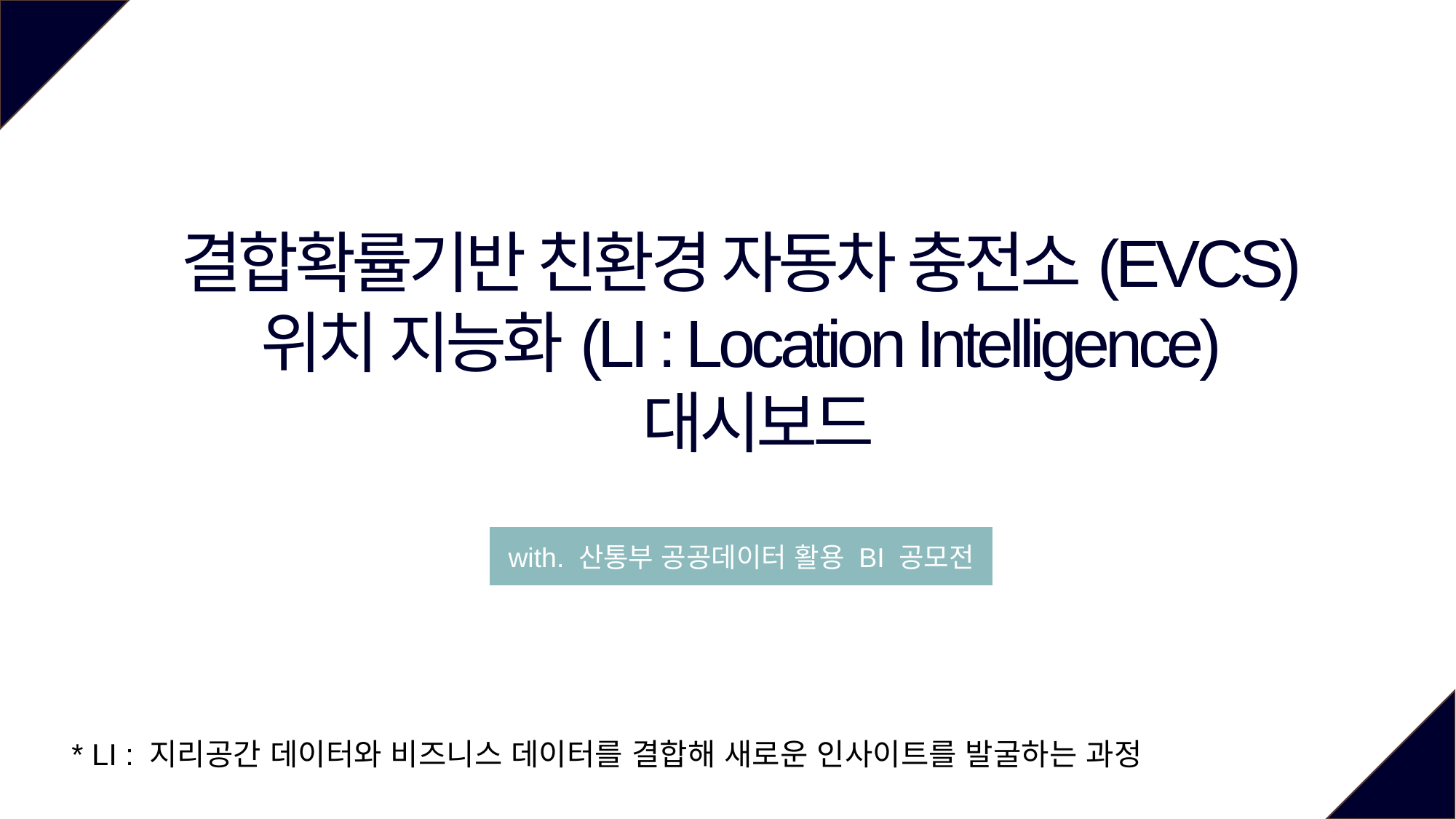

결합확률기반 친환경 자동차 충전소(EVCS)
위치 지능화(LI : Location Intelligence)
 대시보드
with. 산통부 공공데이터 활용 BI 공모전
* LI : 지리공간 데이터와 비즈니스 데이터를 결합해 새로운 인사이트를 발굴하는 과정